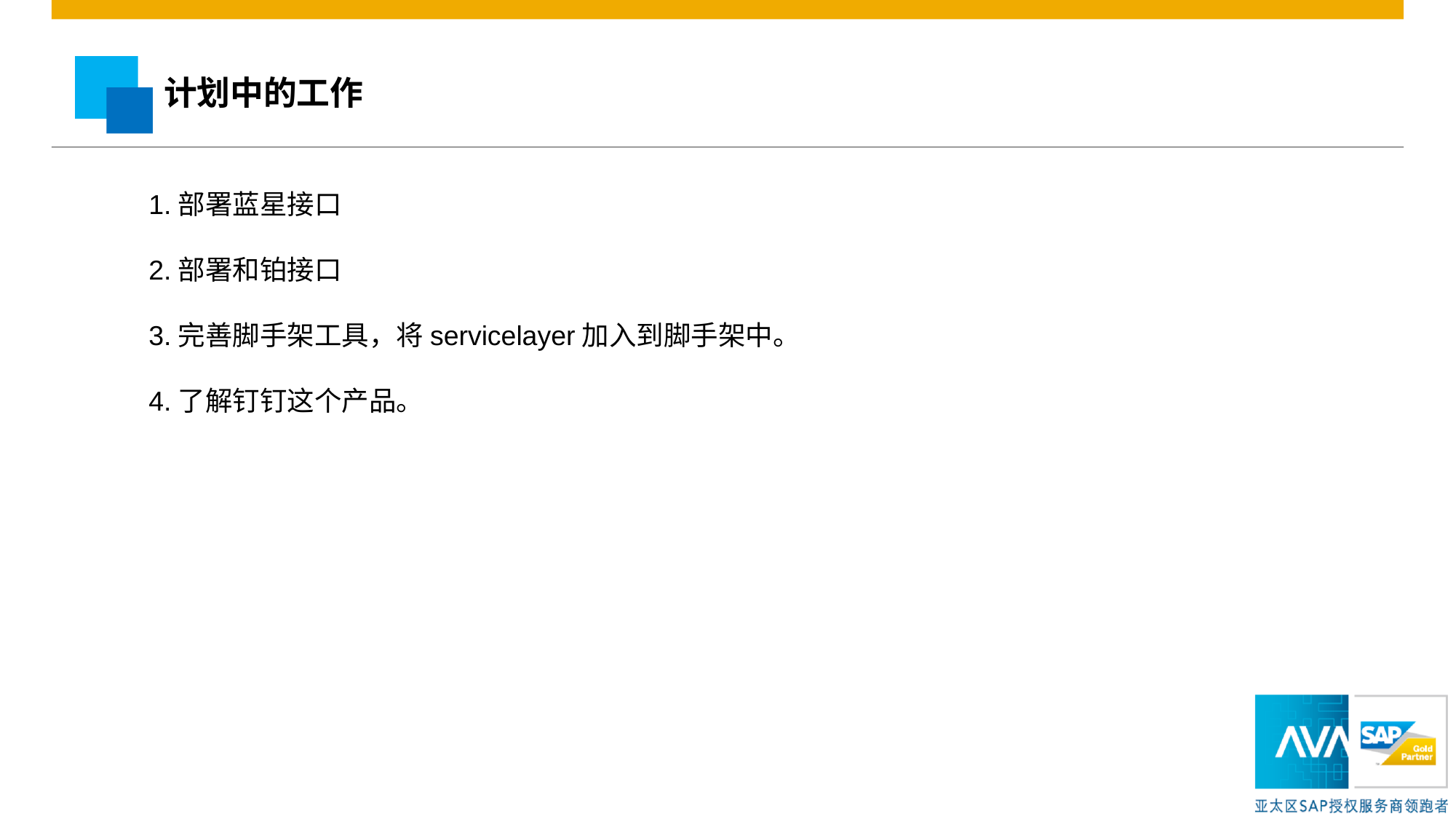

计划中的工作
1.部署蓝星接口

2.部署和铂接口

3.完善脚手架工具，将servicelayer加入到脚手架中。

4.了解钉钉这个产品。